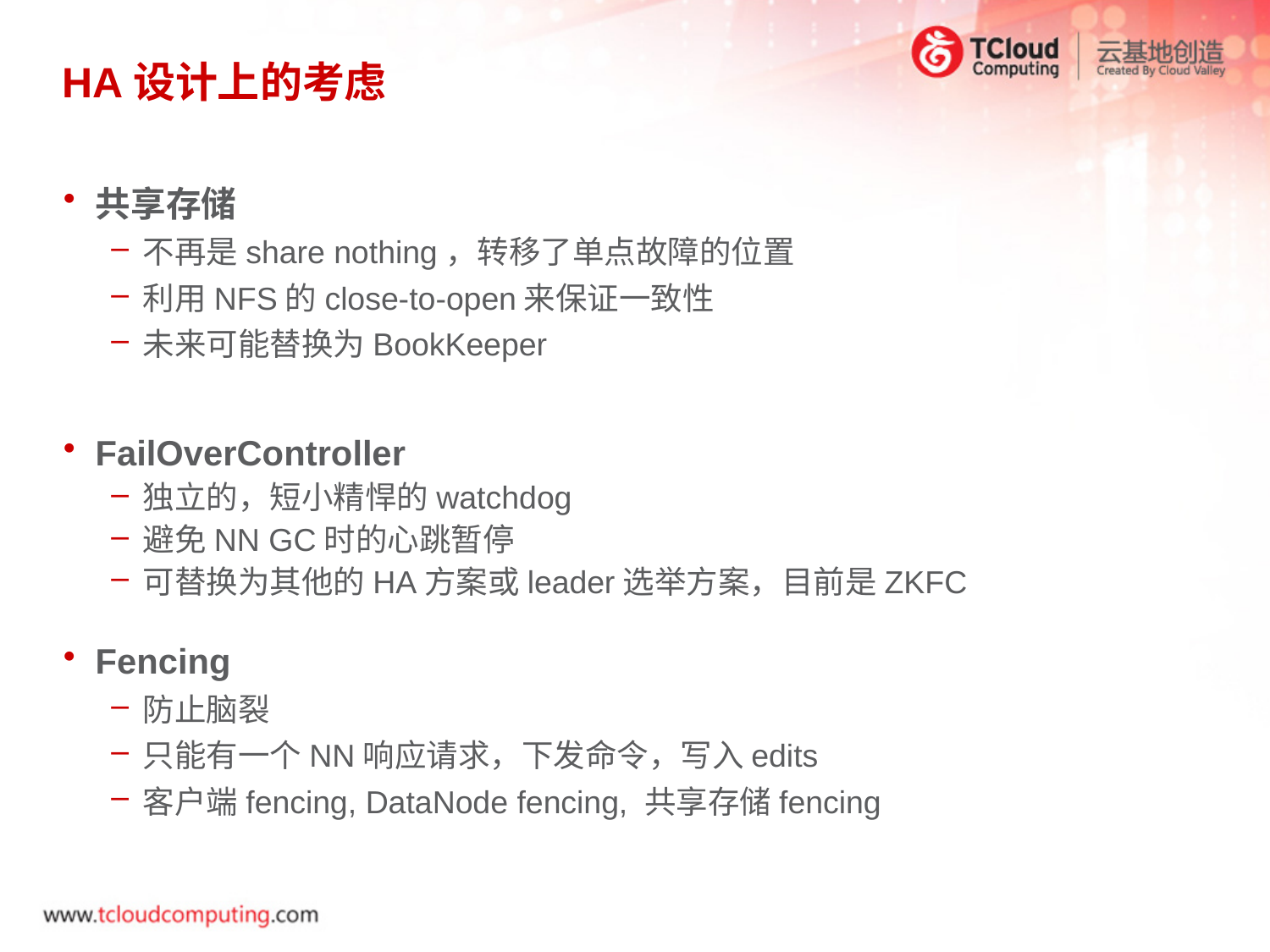

# HA设计上的考虑
共享存储
不再是share nothing，转移了单点故障的位置
利用NFS的close-to-open来保证一致性
未来可能替换为BookKeeper

FailOverController
独立的，短小精悍的watchdog
避免NN GC时的心跳暂停
可替换为其他的HA方案或leader选举方案，目前是ZKFC
Fencing
防止脑裂
只能有一个NN响应请求，下发命令，写入edits
客户端fencing, DataNode fencing, 共享存储fencing